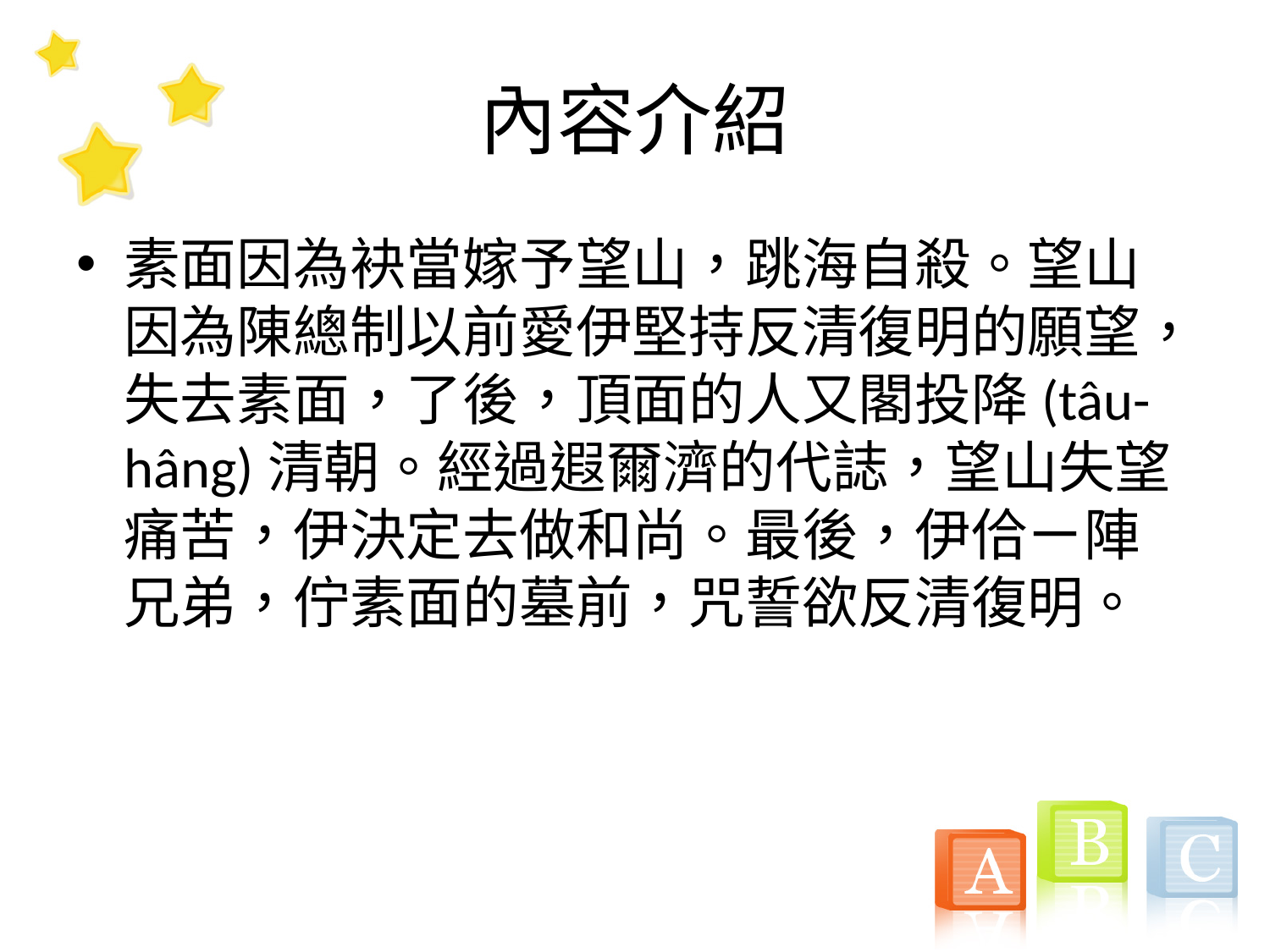

# 內容介紹
素面因為袂當嫁予望山，跳海自殺。望山因為陳總制以前愛伊堅持反清復明的願望，失去素面，了後，頂面的人又閣投降(tâu-hâng)清朝。經過遐爾濟的代誌，望山失望痛苦，伊決定去做和尚。最後，伊佮ㄧ陣兄弟，佇素面的墓前，咒誓欲反清復明。